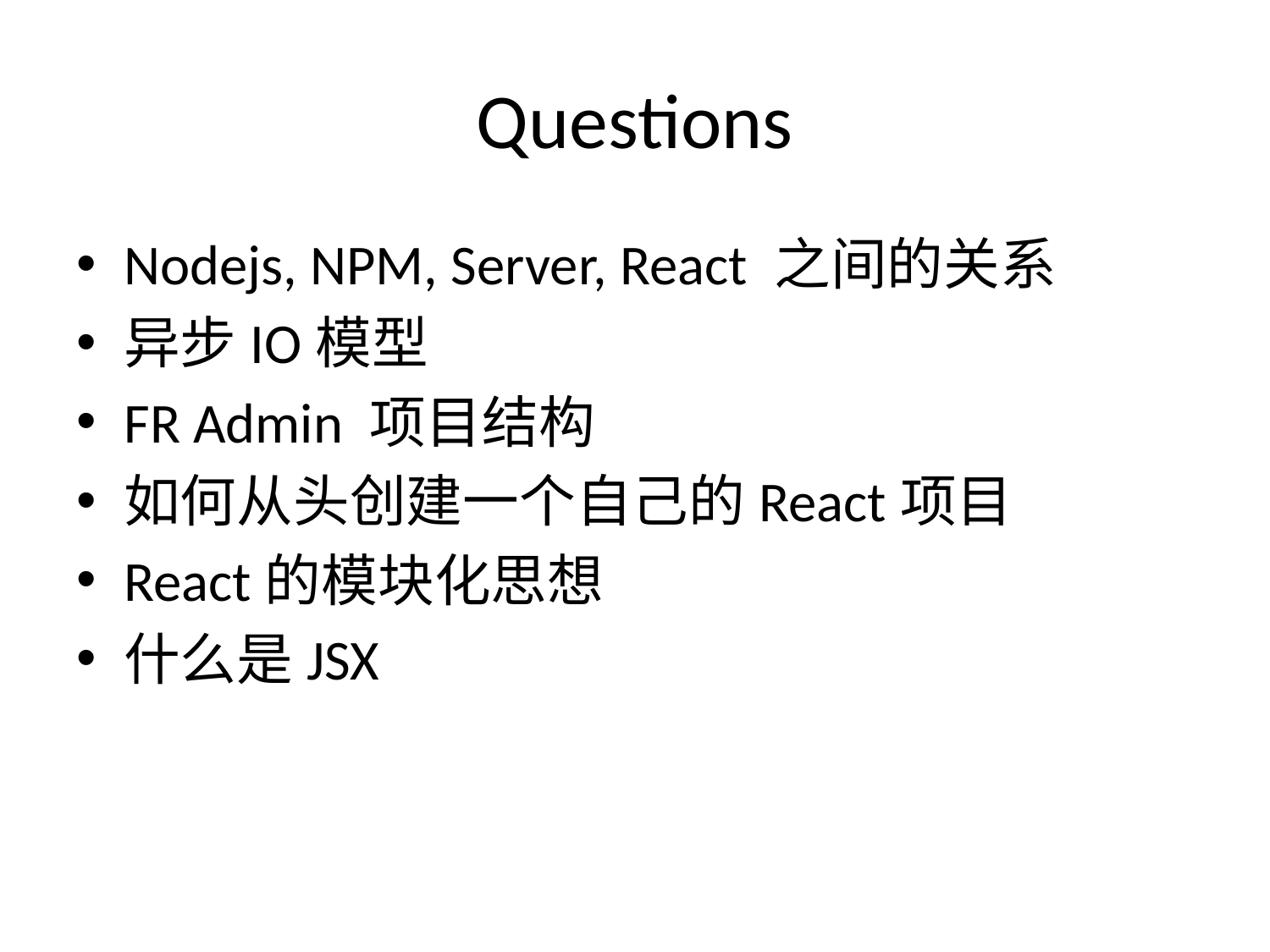

# Questions
Nodejs, NPM, Server, React 之间的关系
异步IO模型
FR Admin 项目结构
如何从头创建一个自己的React项目
React的模块化思想
什么是JSX